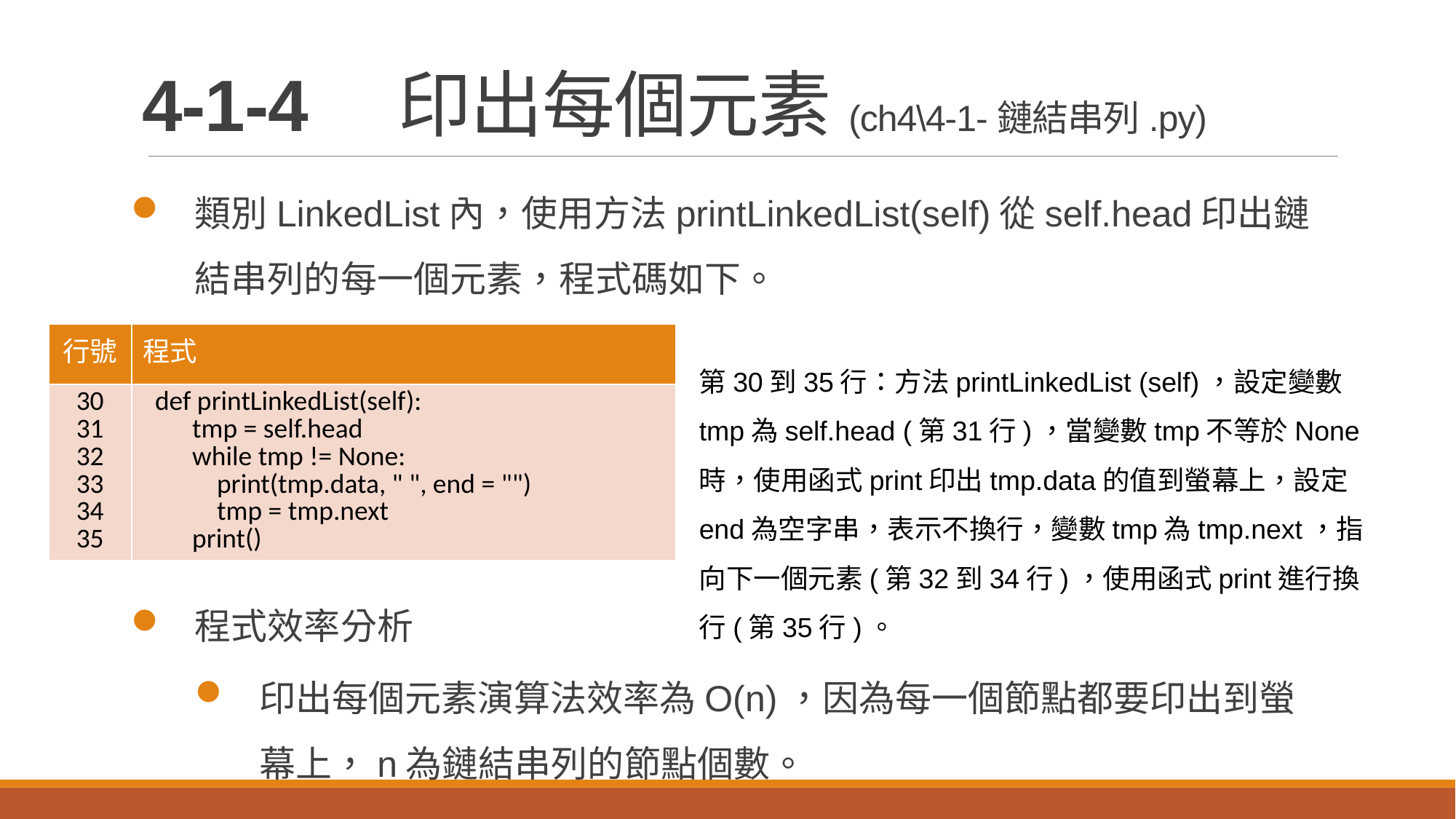

# 4-1-4　印出每個元素(ch4\4-1-鏈結串列.py)
類別LinkedList內，使用方法printLinkedList(self)從self.head印出鏈結串列的每一個元素，程式碼如下。

程式效率分析
印出每個元素演算法效率為O(n)，因為每一個節點都要印出到螢幕上，n為鏈結串列的節點個數。
| 行號 | 程式 |
| --- | --- |
| 30 31 32 33 34 35 | def printLinkedList(self): tmp = self.head while tmp != None: print(tmp.data, " ", end = "") tmp = tmp.next print() |
第30到35行：方法printLinkedList (self)，設定變數tmp為self.head (第31行)，當變數tmp不等於None時，使用函式print印出tmp.data的值到螢幕上，設定end為空字串，表示不換行，變數tmp為tmp.next，指向下一個元素(第32到34行)，使用函式print進行換行(第35行)。